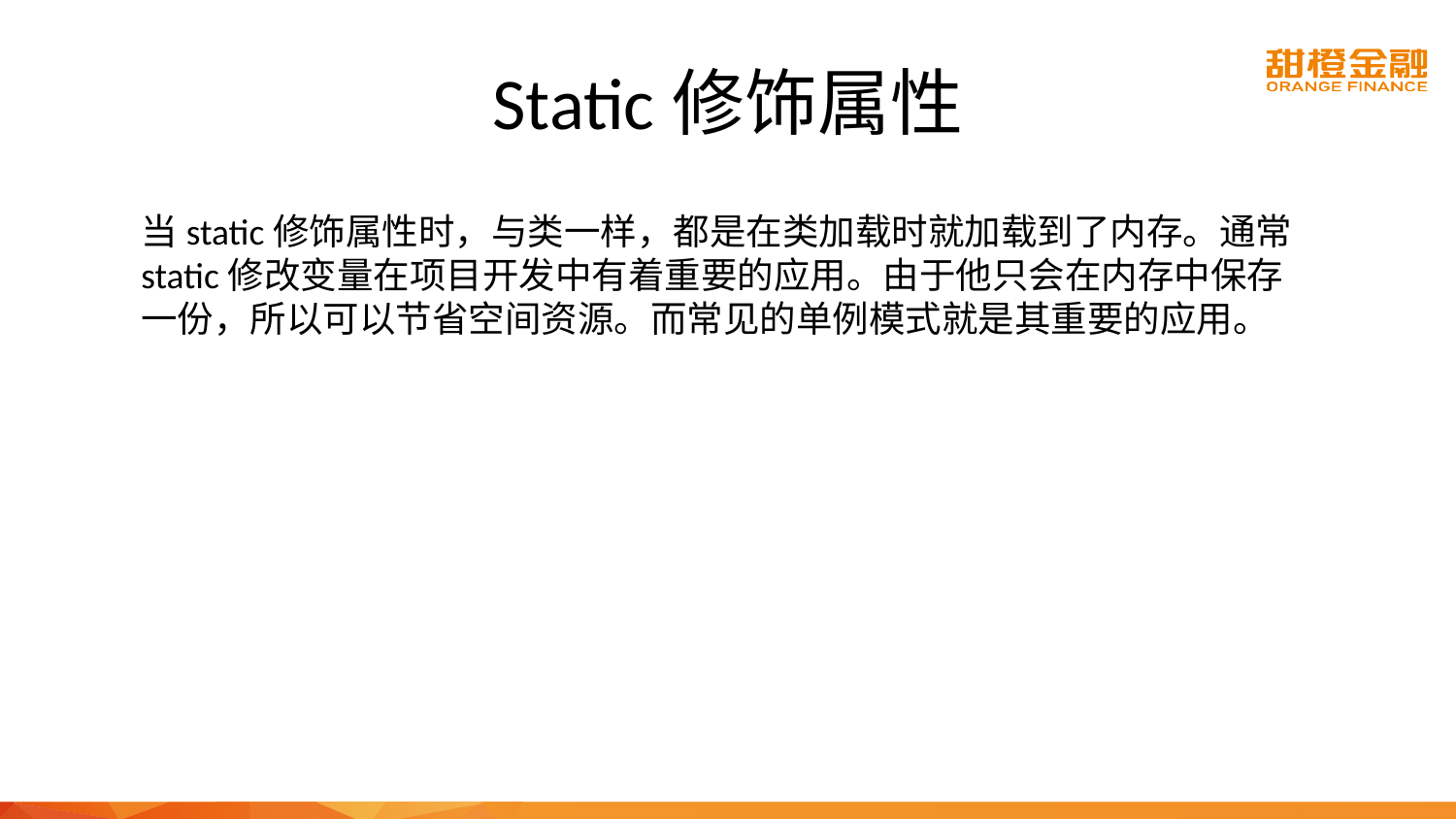

# Static修饰属性
当static修饰属性时，与类一样，都是在类加载时就加载到了内存。通常static修改变量在项目开发中有着重要的应用。由于他只会在内存中保存一份，所以可以节省空间资源。而常见的单例模式就是其重要的应用。